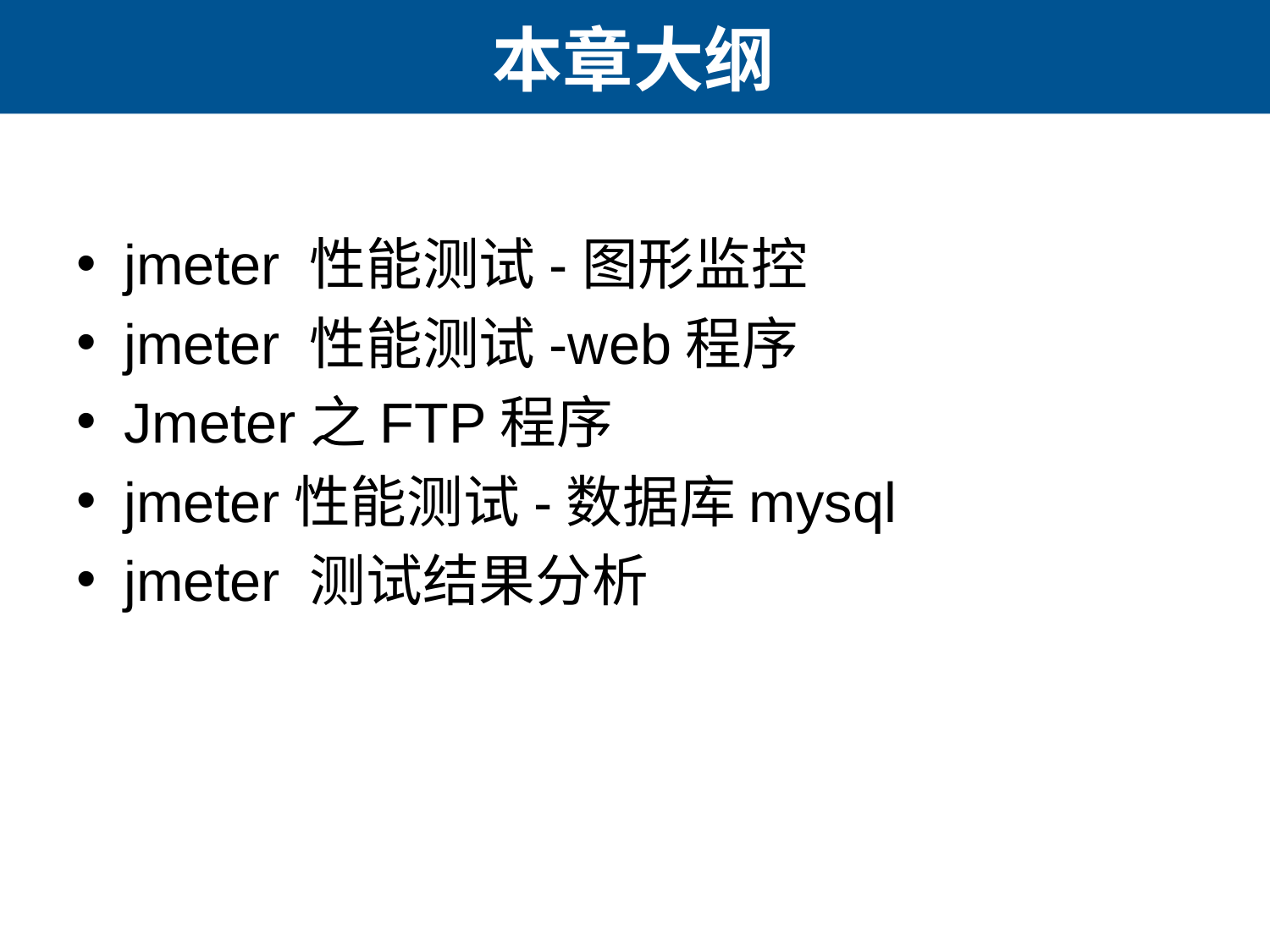

# 本章大纲
jmeter 性能测试-图形监控
jmeter 性能测试-web程序
Jmeter之FTP程序
jmeter性能测试-数据库mysql
jmeter 测试结果分析